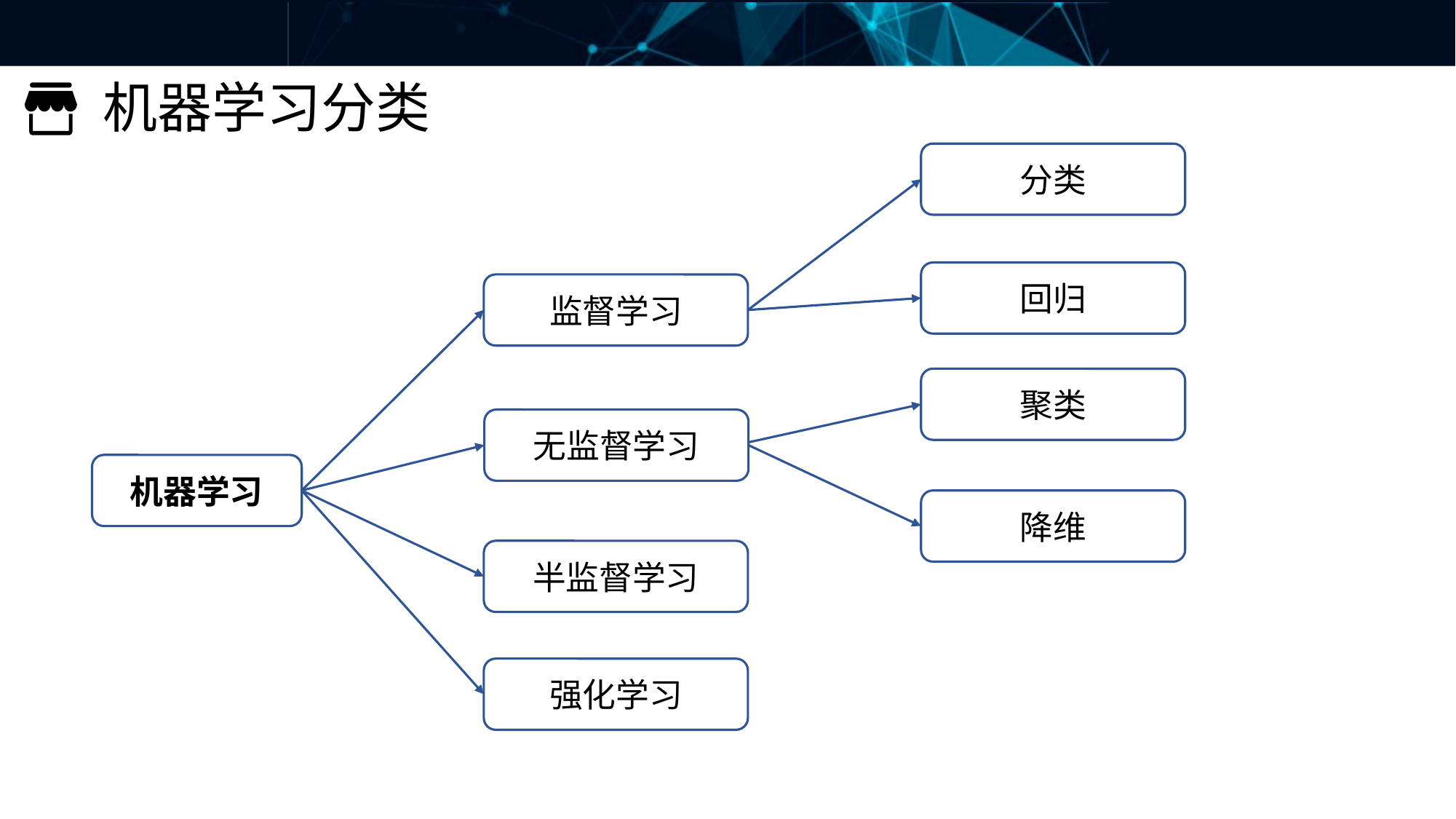

机器学习分类

分类
回归
监督学习
聚类
无监督学习
机器学习
降维
半监督学习
强化学习